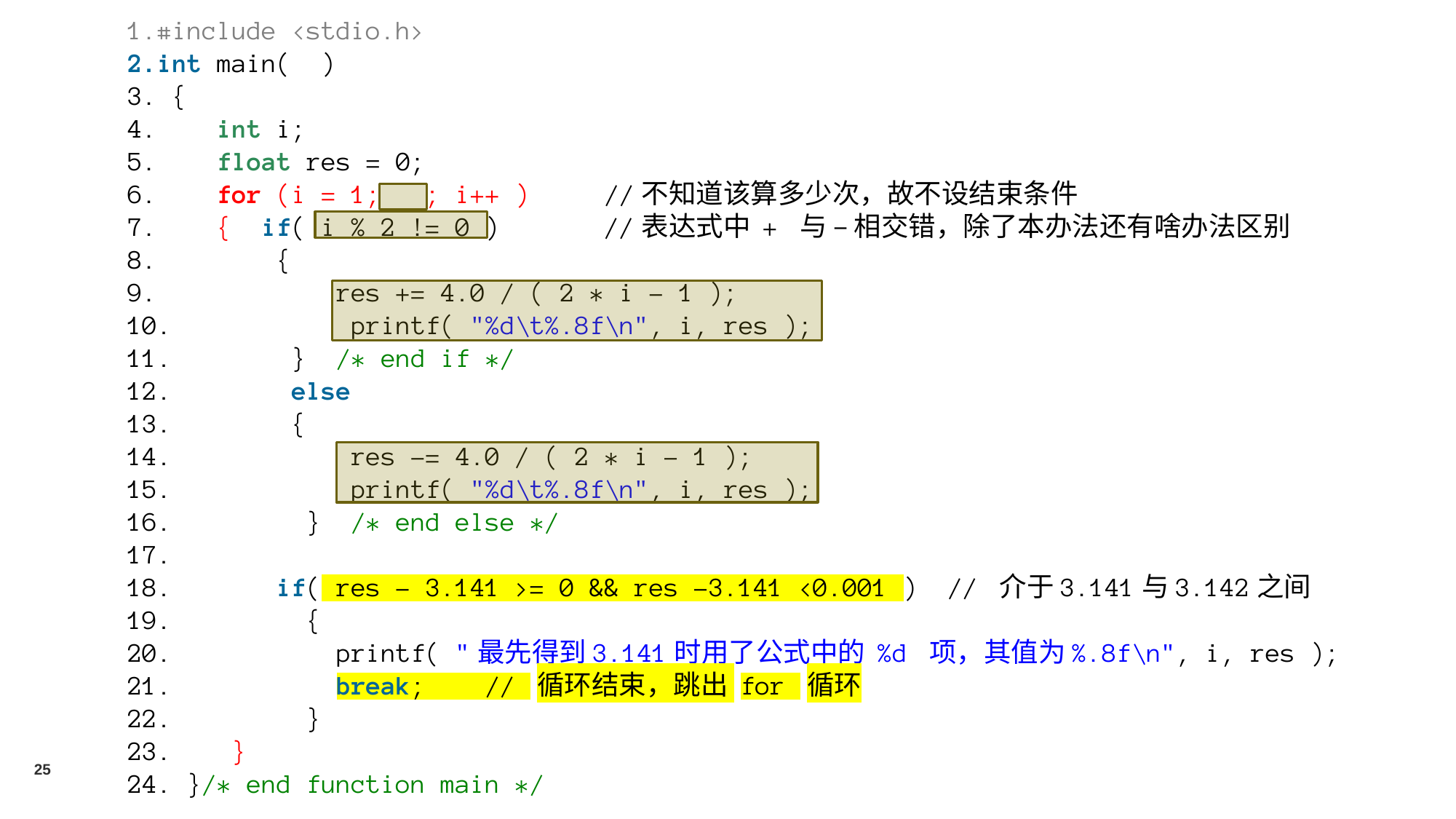

#include <stdio.h>
int main(  )
 {
    int i;
    float res = 0;
    for (i = 1;   ; i++ )     //不知道该算多少次，故不设结束条件
    {  if( i % 2 != 0 )       //表达式中 + 与 – 相交错，除了本办法还有啥办法区别
        {
            res += 4.0 / ( 2 * i - 1 );
            printf( "%d\t%.8f\n", i, res );
        }  /* end if */
        else
        {
            res -= 4.0 / ( 2 * i - 1 );
            printf( "%d\t%.8f\n", i, res );
         }  /* end else */

       if( res - 3.141 >= 0 && res -3.141 <0.001 )  // 介于3.141与3.142之间
         {
           printf( "最先得到3.141时用了公式中的 %d 项，其值为%.8f\n", i, res );
           break;    // 循环结束，跳出 for 循环
         }
    }
 }/* end function main */

25